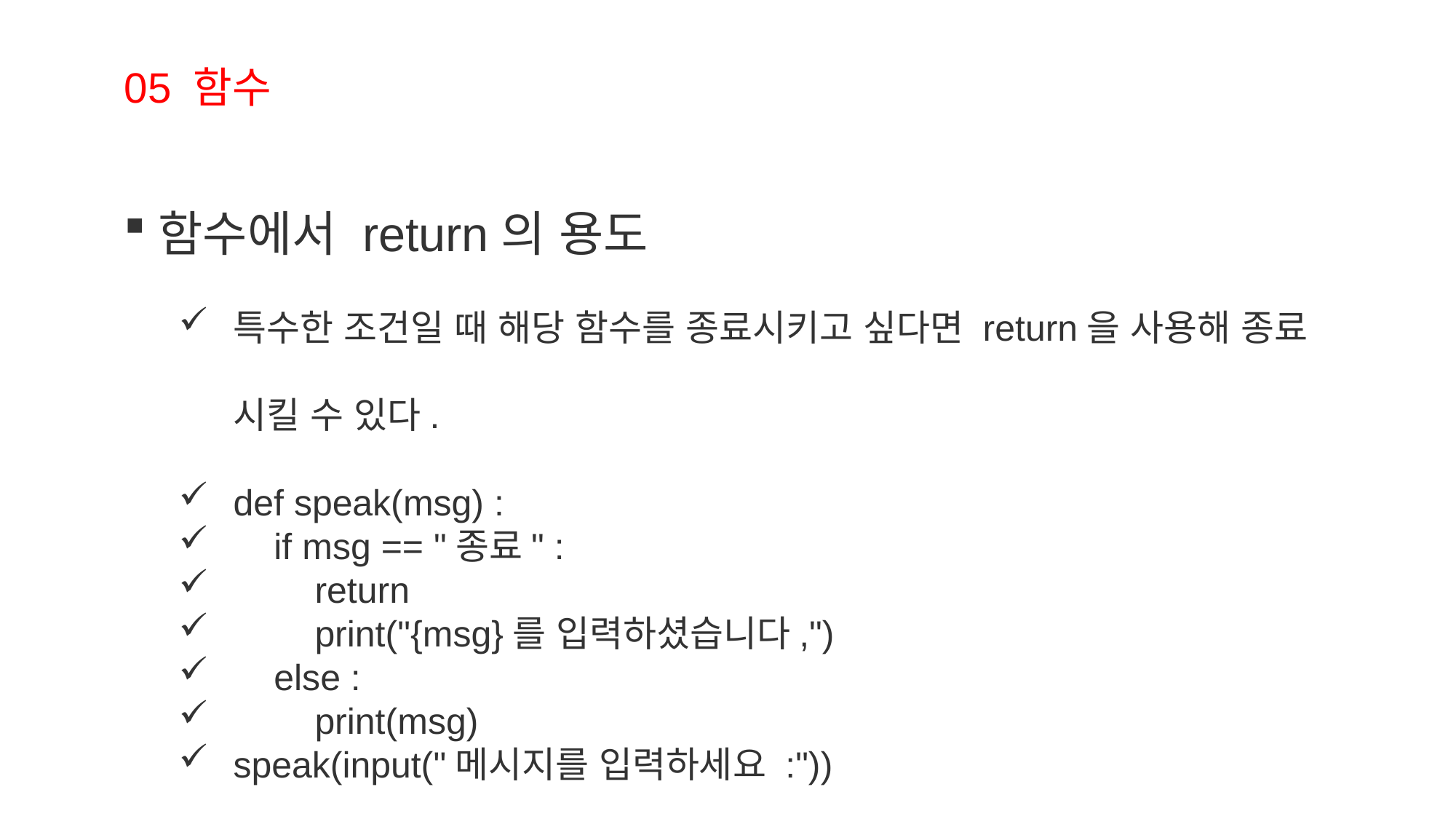

05 함수
함수에서 return의 용도
특수한 조건일 때 해당 함수를 종료시키고 싶다면 return을 사용해 종료 시킬 수 있다.

def speak(msg) :
    if msg == "종료" :
        return
        print("{msg}를 입력하셨습니다,")
    else :
        print(msg)
speak(input("메시지를 입력하세요 :"))